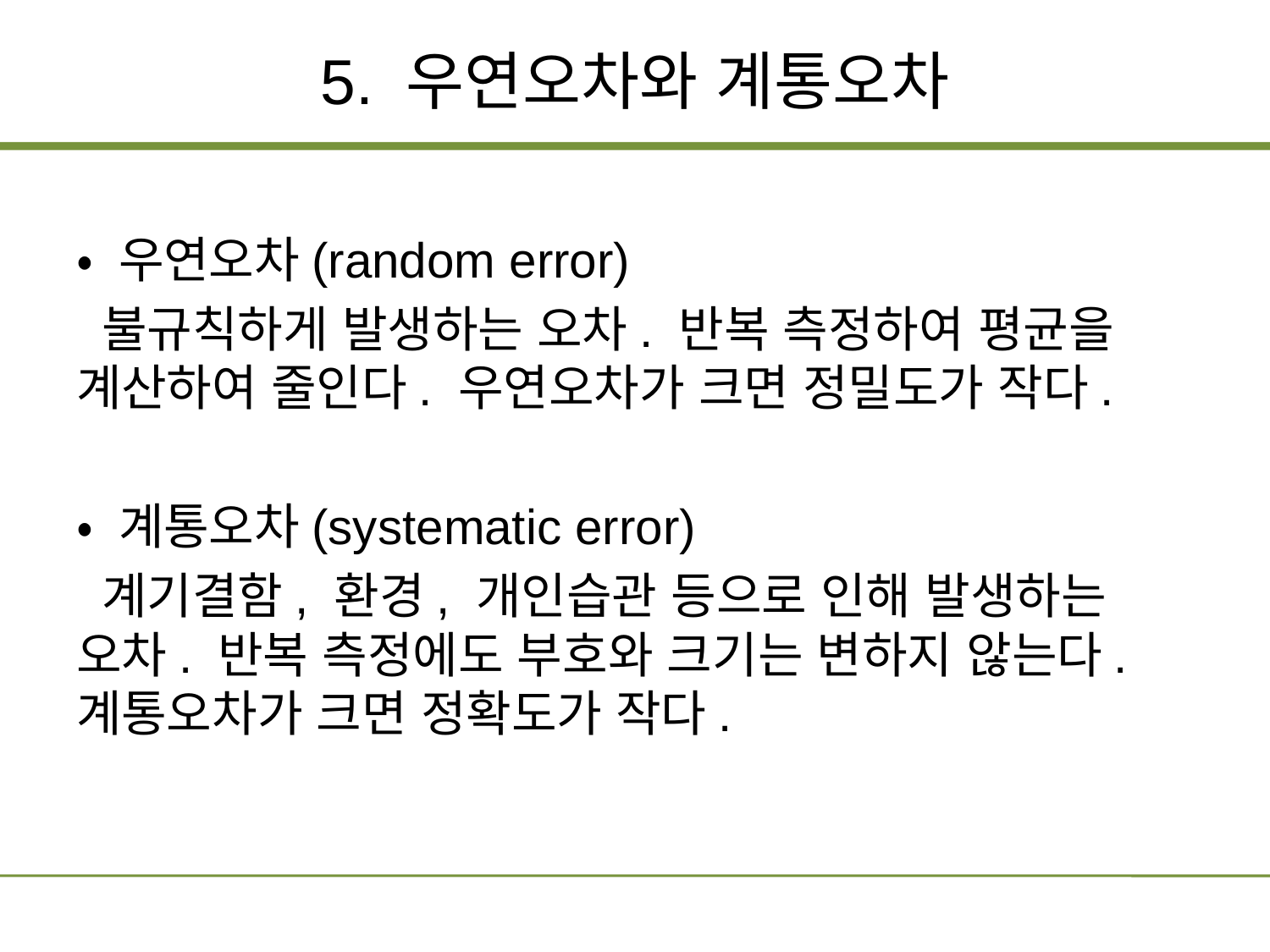

# 5. 우연오차와 계통오차
• 우연오차(random error)
 불규칙하게 발생하는 오차. 반복 측정하여 평균을 계산하여 줄인다. 우연오차가 크면 정밀도가 작다.

• 계통오차(systematic error)
 계기결함, 환경, 개인습관 등으로 인해 발생하는 오차. 반복 측정에도 부호와 크기는 변하지 않는다. 계통오차가 크면 정확도가 작다.